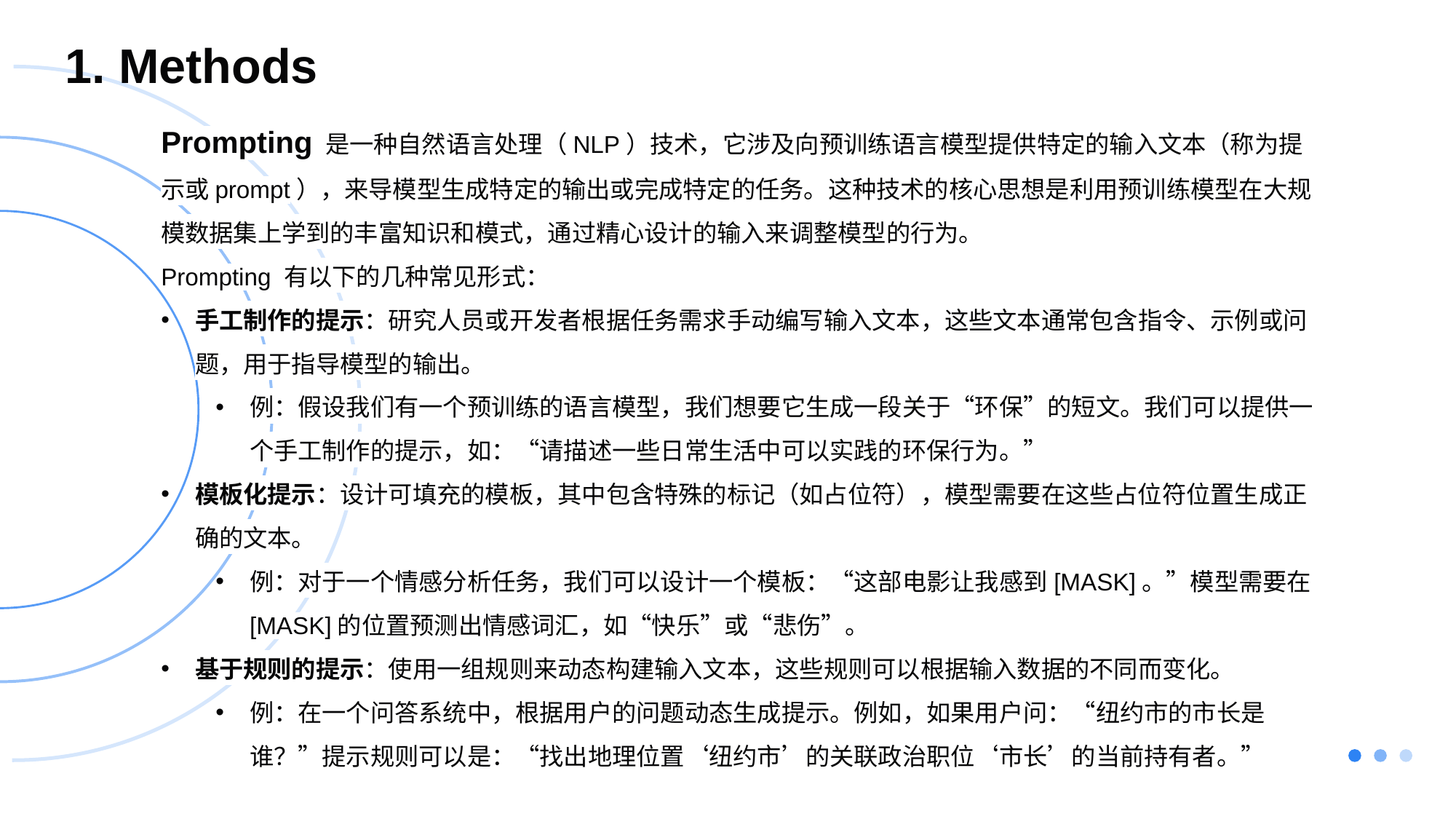

行业PPT模板http://www.1ppt.com/hangye/
1. Methods

Prompting 是一种自然语言处理（NLP）技术，它涉及向预训练语言模型提供特定的输入文本（称为提示或prompt），来导模型生成特定的输出或完成特定的任务。这种技术的核心思想是利用预训练模型在大规模数据集上学到的丰富知识和模式，通过精心设计的输入来调整模型的行为。
Prompting 有以下的几种常见形式：
手工制作的提示：研究人员或开发者根据任务需求手动编写输入文本，这些文本通常包含指令、示例或问题，用于指导模型的输出。
例：假设我们有一个预训练的语言模型，我们想要它生成一段关于“环保”的短文。我们可以提供一个手工制作的提示，如：“请描述一些日常生活中可以实践的环保行为。”
模板化提示：设计可填充的模板，其中包含特殊的标记（如占位符），模型需要在这些占位符位置生成正确的文本。
例：对于一个情感分析任务，我们可以设计一个模板：“这部电影让我感到[MASK]。”模型需要在[MASK]的位置预测出情感词汇，如“快乐”或“悲伤”。
基于规则的提示：使用一组规则来动态构建输入文本，这些规则可以根据输入数据的不同而变化。
例：在一个问答系统中，根据用户的问题动态生成提示。例如，如果用户问：“纽约市的市长是谁？”提示规则可以是：“找出地理位置‘纽约市’的关联政治职位‘市长’的当前持有者。”